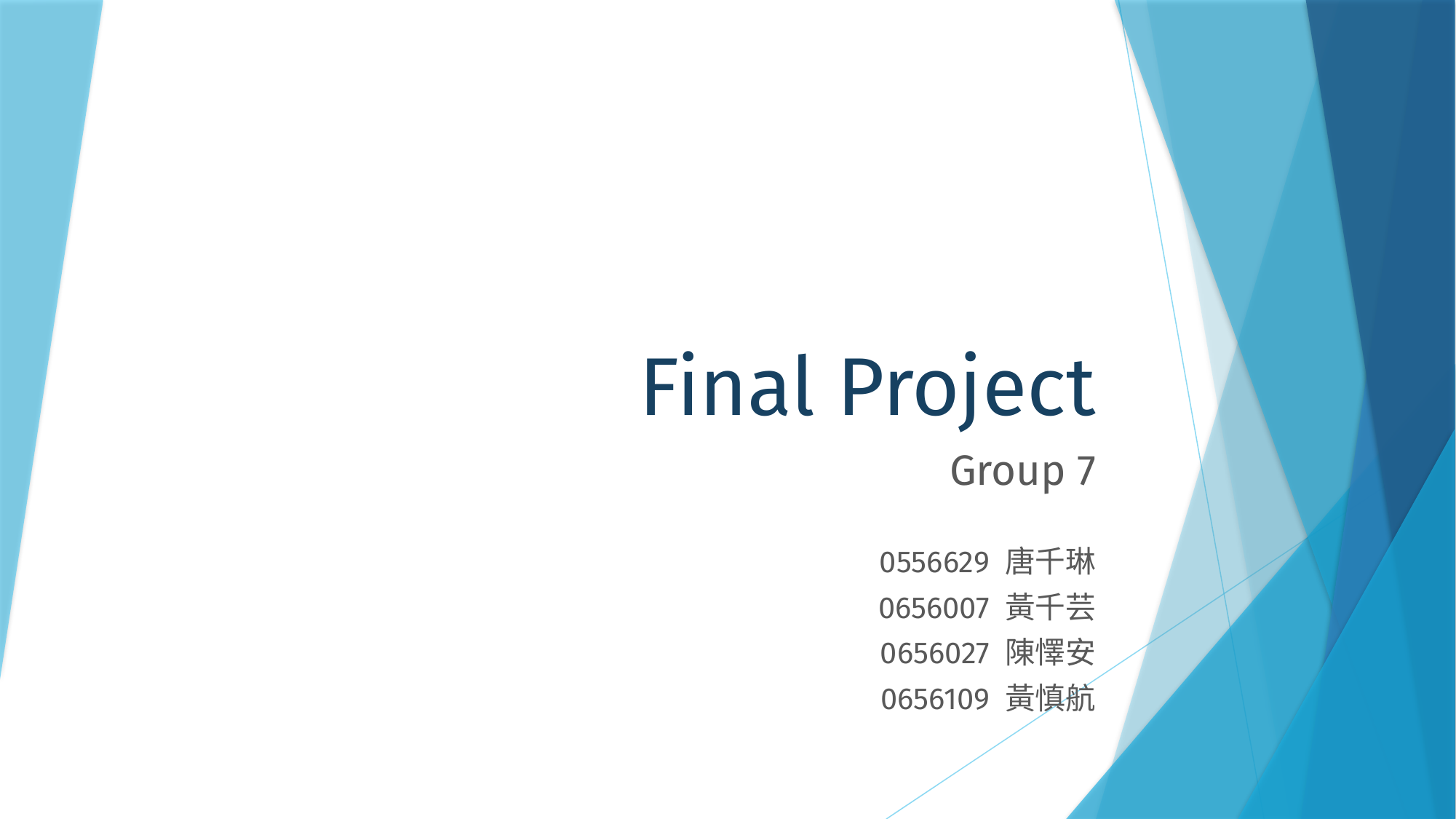

# Final Project
Group 7

0556629 唐千琳
0656007 黃千芸
0656027 陳懌安
0656109 黃慎航